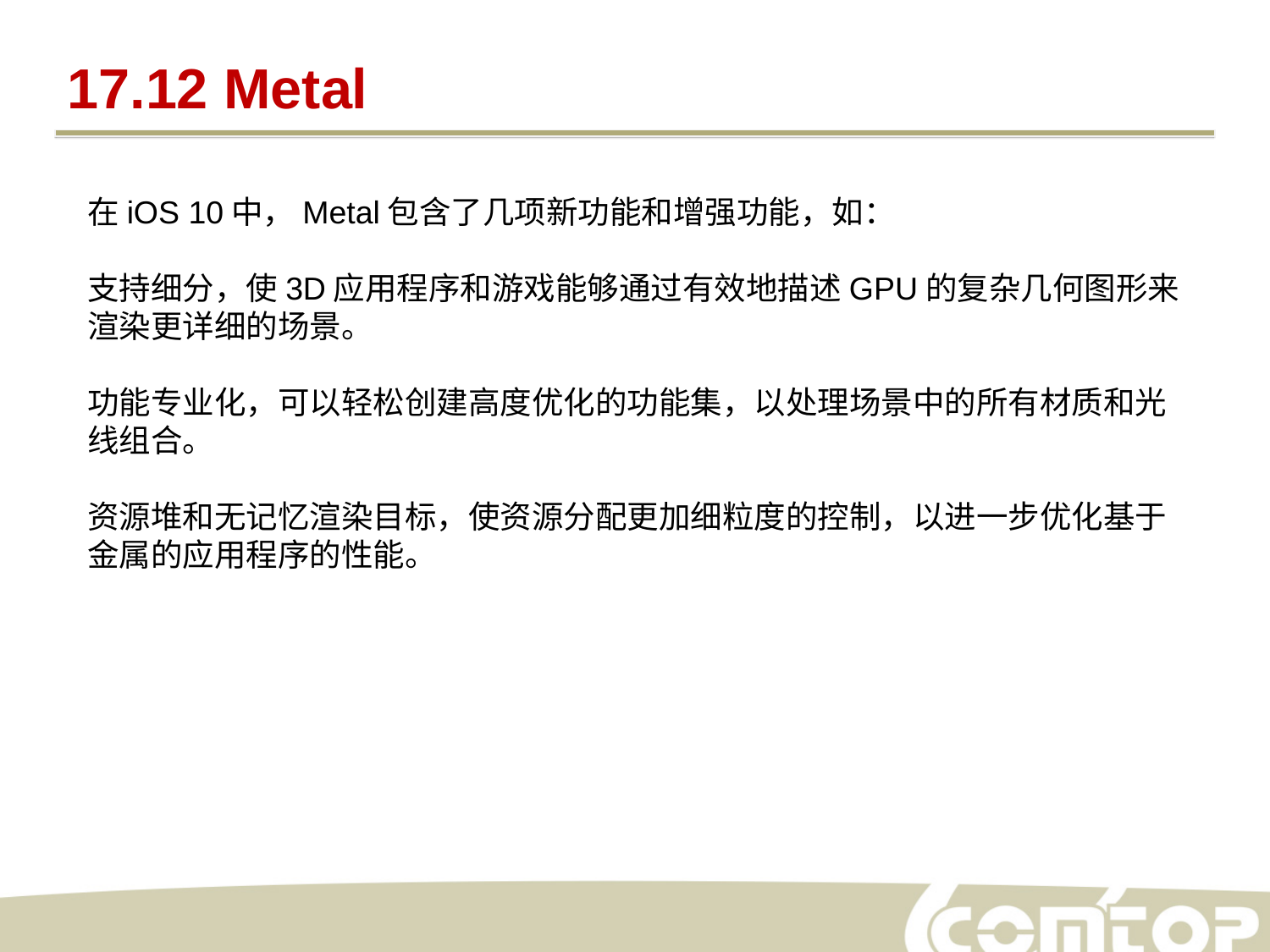

17.12 Metal

在iOS 10中，Metal包含了几项新功能和增强功能，如：

支持细分，使3D应用程序和游戏能够通过有效地描述GPU的复杂几何图形来渲染更详细的场景。

功能专业化，可以轻松创建高度优化的功能集，以处理场景中的所有材质和光线组合。

资源堆和无记忆渲染目标，使资源分配更加细粒度的控制，以进一步优化基于金属的应用程序的性能。